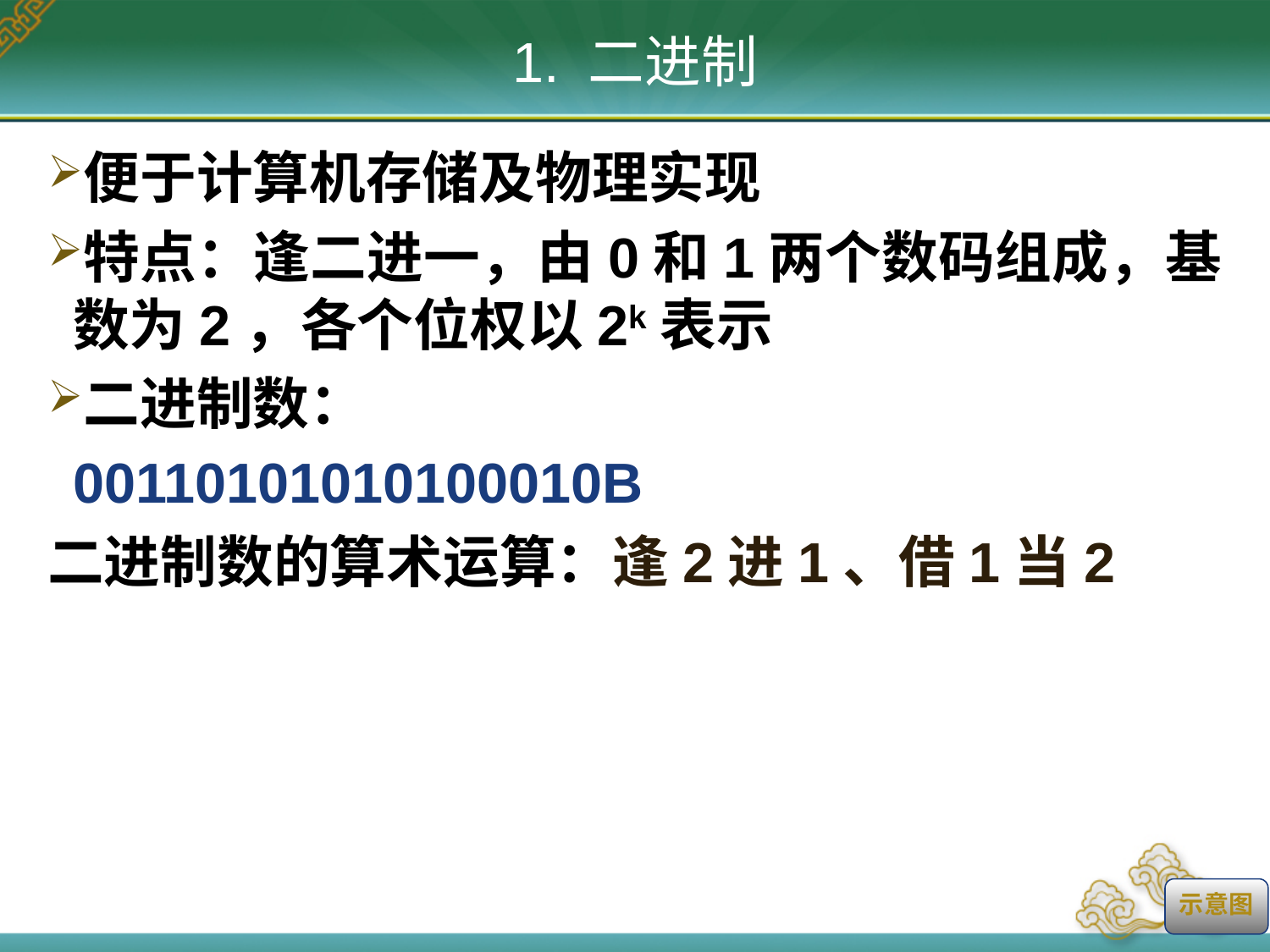

# 1. 二进制
便于计算机存储及物理实现
特点：逢二进一，由0和1两个数码组成，基数为2，各个位权以2k表示
二进制数：
	00110101010100010B
二进制数的算术运算：逢2进1、借1当2
示意图